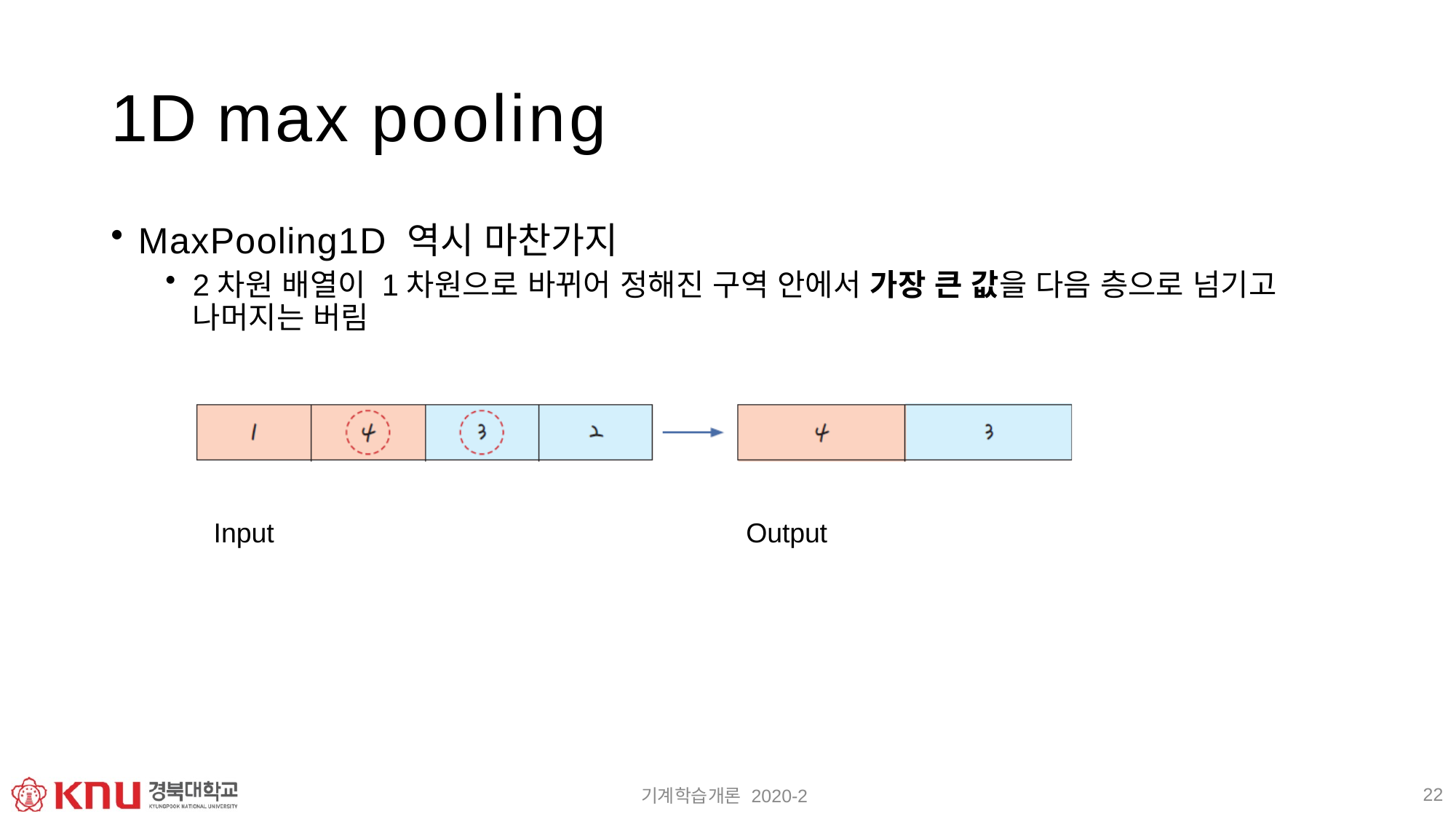

# 1D max pooling
MaxPooling1D 역시 마찬가지
2차원 배열이 1차원으로 바뀌어 정해진 구역 안에서 가장 큰 값을 다음 층으로 넘기고  나머지는 버림

Input
Output
22
기계학습개론 2020-2